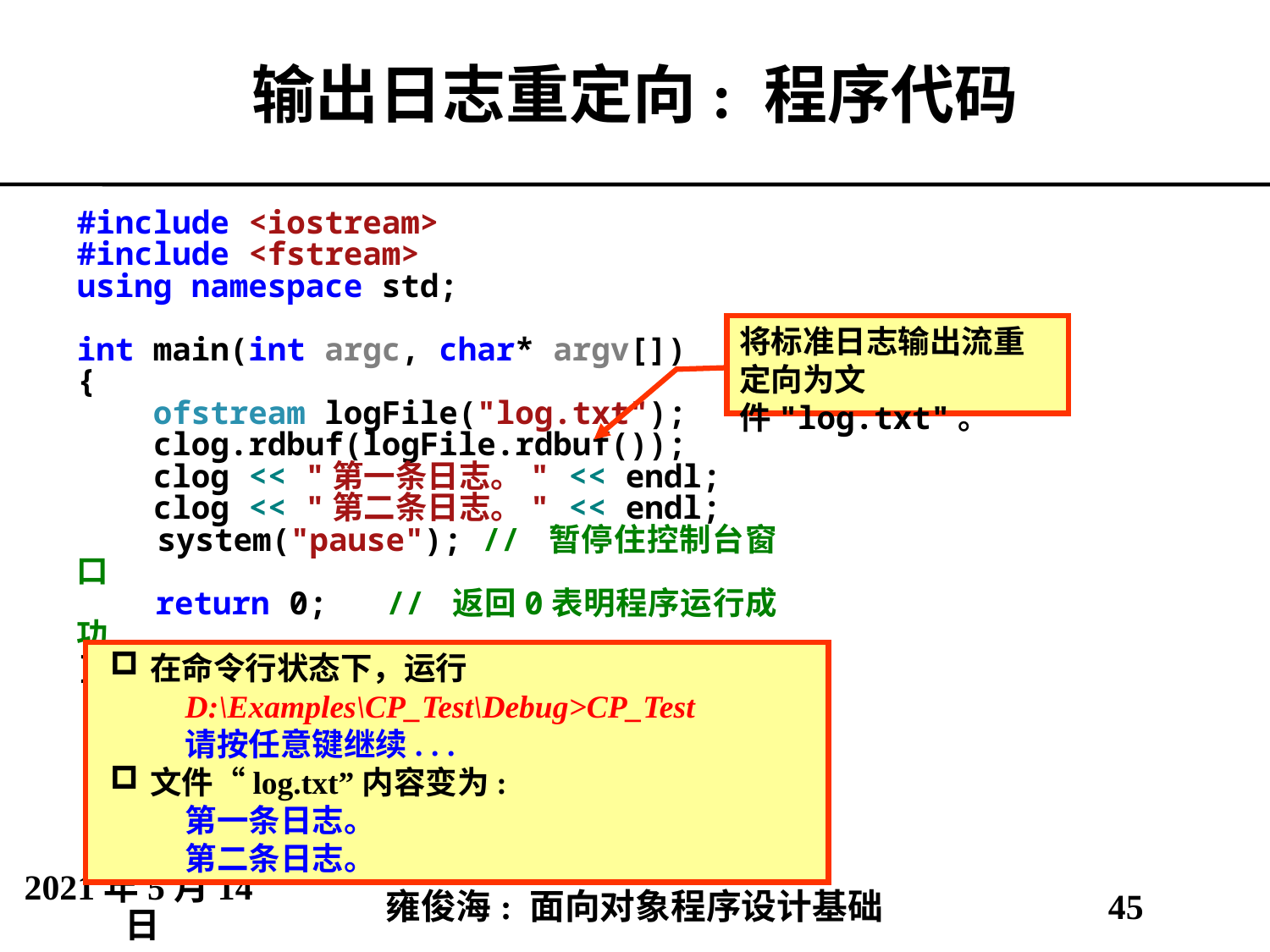

# 输出日志重定向: 程序代码

#include <iostream>
#include <fstream>
using namespace std;

int main(int argc, char* argv[])
{
    ofstream logFile("log.txt");
    clog.rdbuf(logFile.rdbuf());
    clog << "第一条日志。" << endl;
    clog << "第二条日志。" << endl;
    system("pause"); // 暂停住控制台窗口
    return 0;   // 返回0表明程序运行成功
} // 函数main结束
将标准日志输出流重定向为文件"log.txt"。
在命令行状态下，运行
D:\Examples\CP_Test\Debug>CP_Test
请按任意键继续. . .
文件“log.txt”内容变为:
第一条日志。
第二条日志。
2021年5月14日
雍俊海: 面向对象程序设计基础
45